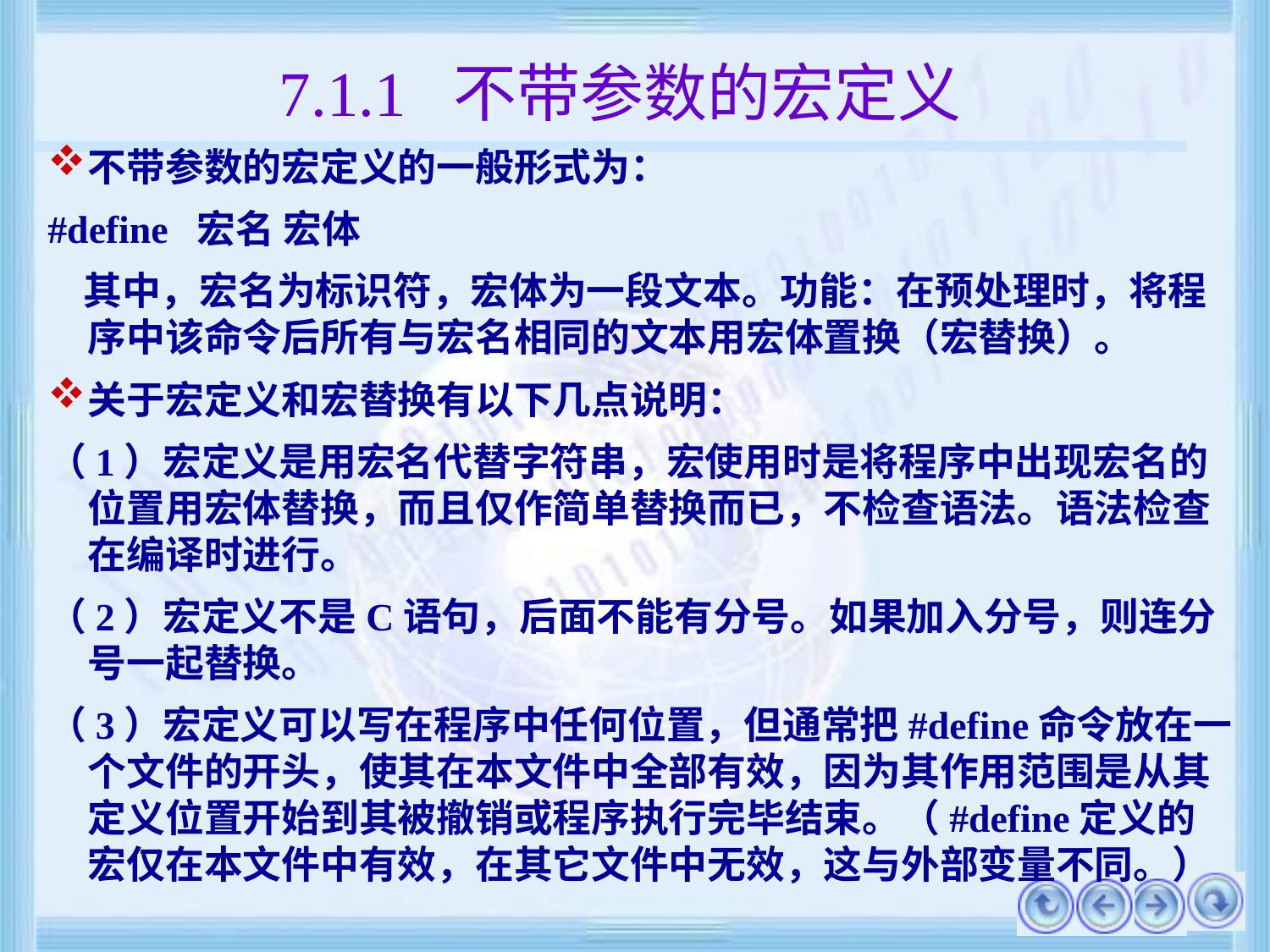

# 7.1.1  不带参数的宏定义
不带参数的宏定义的一般形式为：
#define  宏名 宏体
   其中，宏名为标识符，宏体为一段文本。功能：在预处理时，将程序中该命令后所有与宏名相同的文本用宏体置换（宏替换）。
关于宏定义和宏替换有以下几点说明：
（1）宏定义是用宏名代替字符串，宏使用时是将程序中出现宏名的位置用宏体替换，而且仅作简单替换而已，不检查语法。语法检查在编译时进行。
（2）宏定义不是C语句，后面不能有分号。如果加入分号，则连分号一起替换。
（3）宏定义可以写在程序中任何位置，但通常把#define命令放在一个文件的开头，使其在本文件中全部有效，因为其作用范围是从其定义位置开始到其被撤销或程序执行完毕结束。（#define定义的宏仅在本文件中有效，在其它文件中无效，这与外部变量不同。）